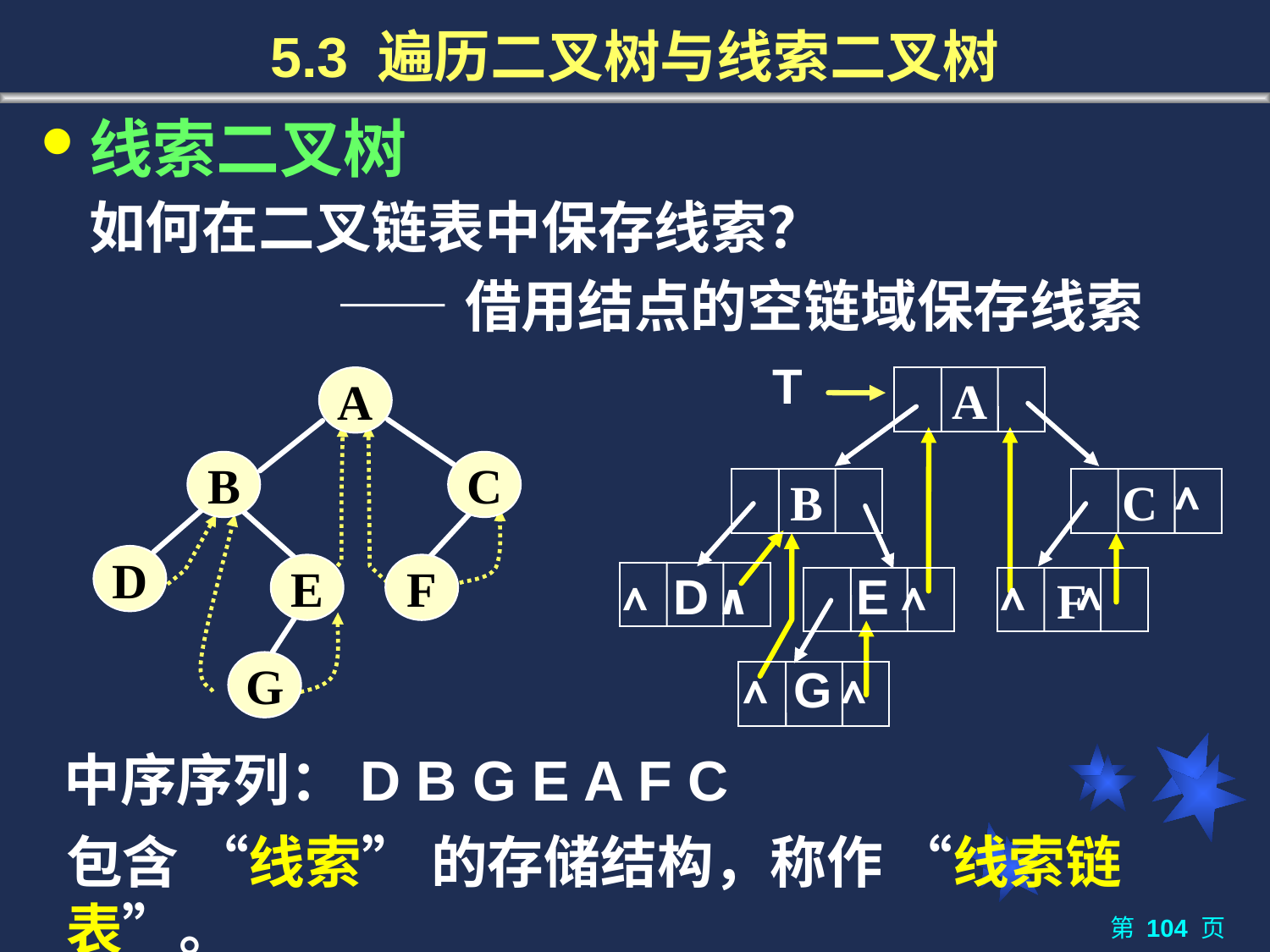

# 5.3 遍历二叉树与线索二叉树
线索二叉树
	如何在二叉链表中保存线索？
                       ——借用结点的空链域保存线索
T
A

∧
B

C

E  ∧
∧  D ∧
∧    ∧

F

∧  G  ∧

A

B
C

D
E
F

G
 中序序列：D B G E A F C
包含 “线索” 的存储结构，称作 “线索链表”。
第 104 页